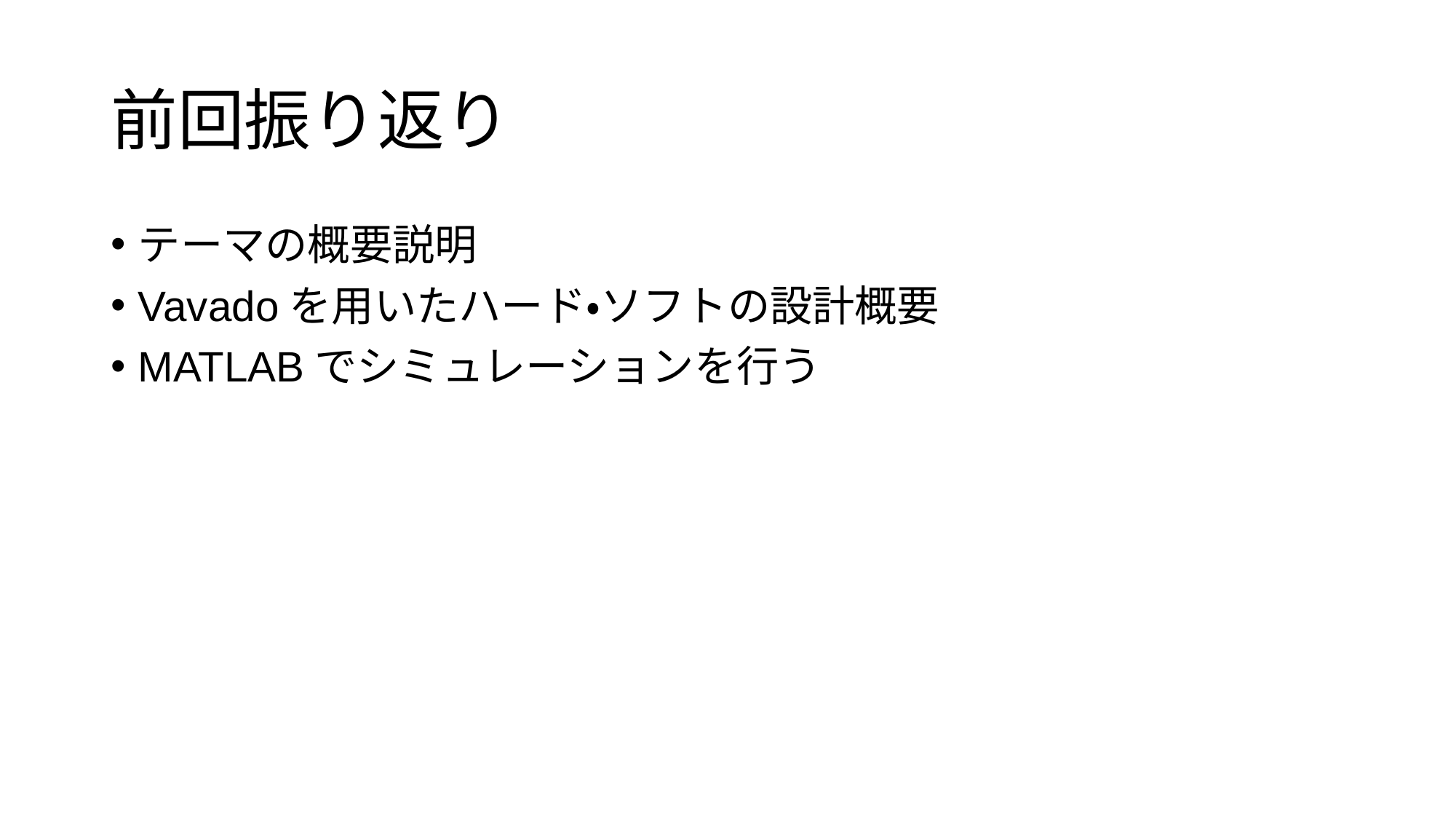

# 前回振り返り
テーマの概要説明
Vavadoを用いたハード・ソフトの設計概要
MATLABでシミュレーションを行う